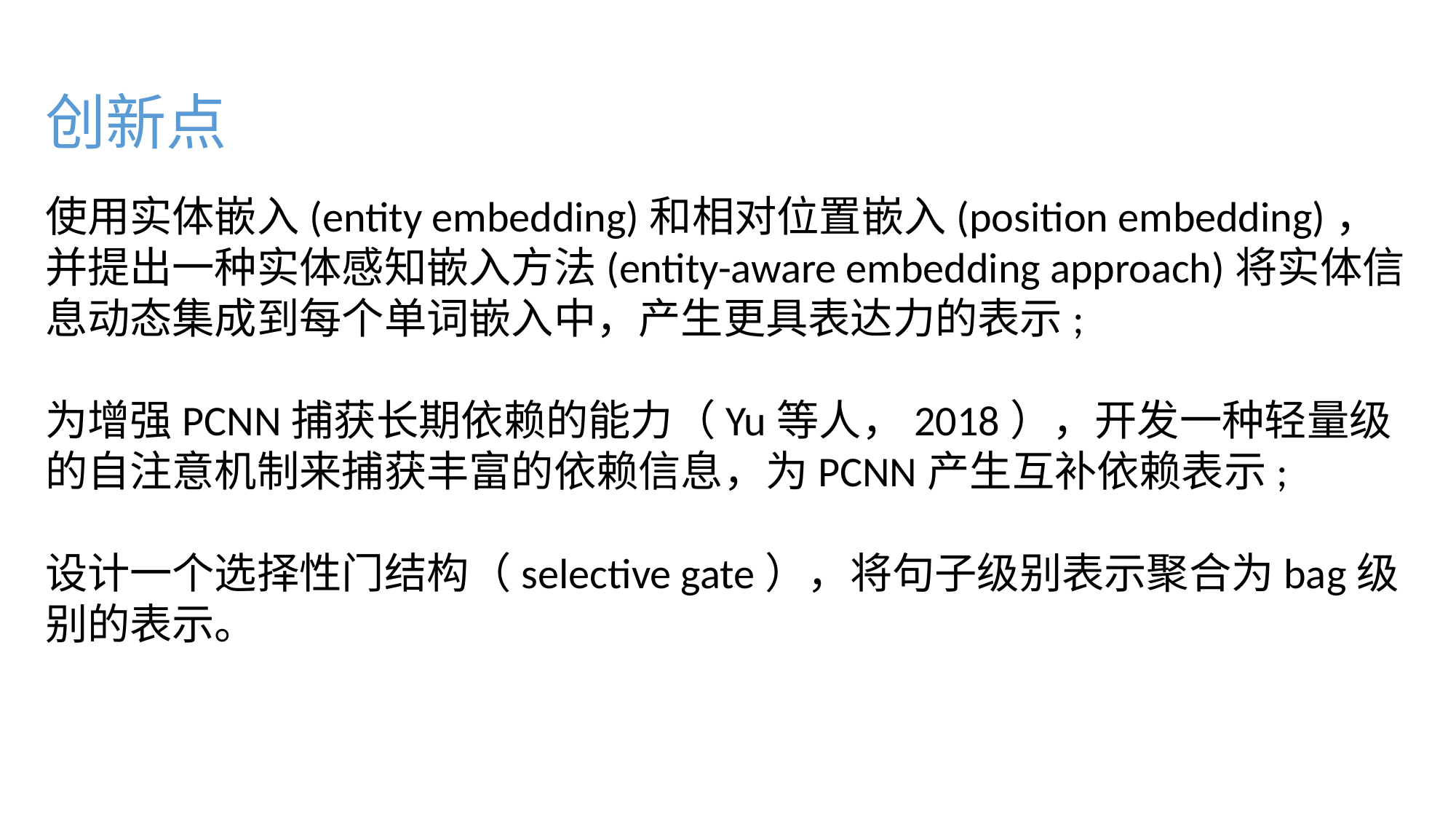

创新点

使用实体嵌入(entity embedding)和相对位置嵌入(position embedding)，并提出一种实体感知嵌入方法(entity-aware embedding approach)将实体信息动态集成到每个单词嵌入中，产生更具表达力的表示;

为增强PCNN捕获长期依赖的能力（Yu等人，2018），开发一种轻量级的自注意机制来捕获丰富的依赖信息，为PCNN产生互补依赖表示;

设计一个选择性门结构（selective gate），将句子级别表示聚合为bag级别的表示。